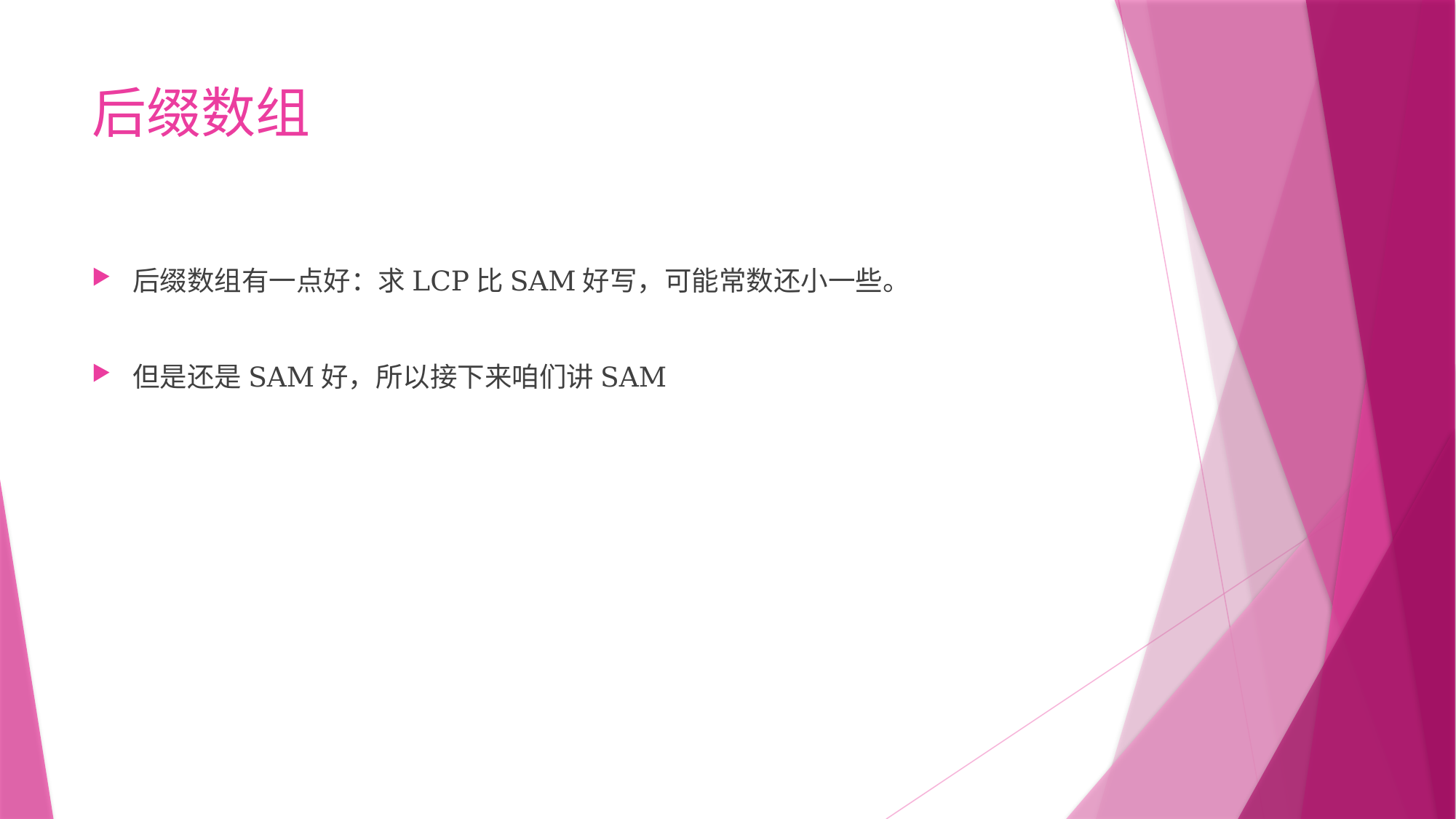

# 后缀数组
后缀数组有一点好：求LCP比SAM好写，可能常数还小一些。

但是还是SAM好，所以接下来咱们讲SAM